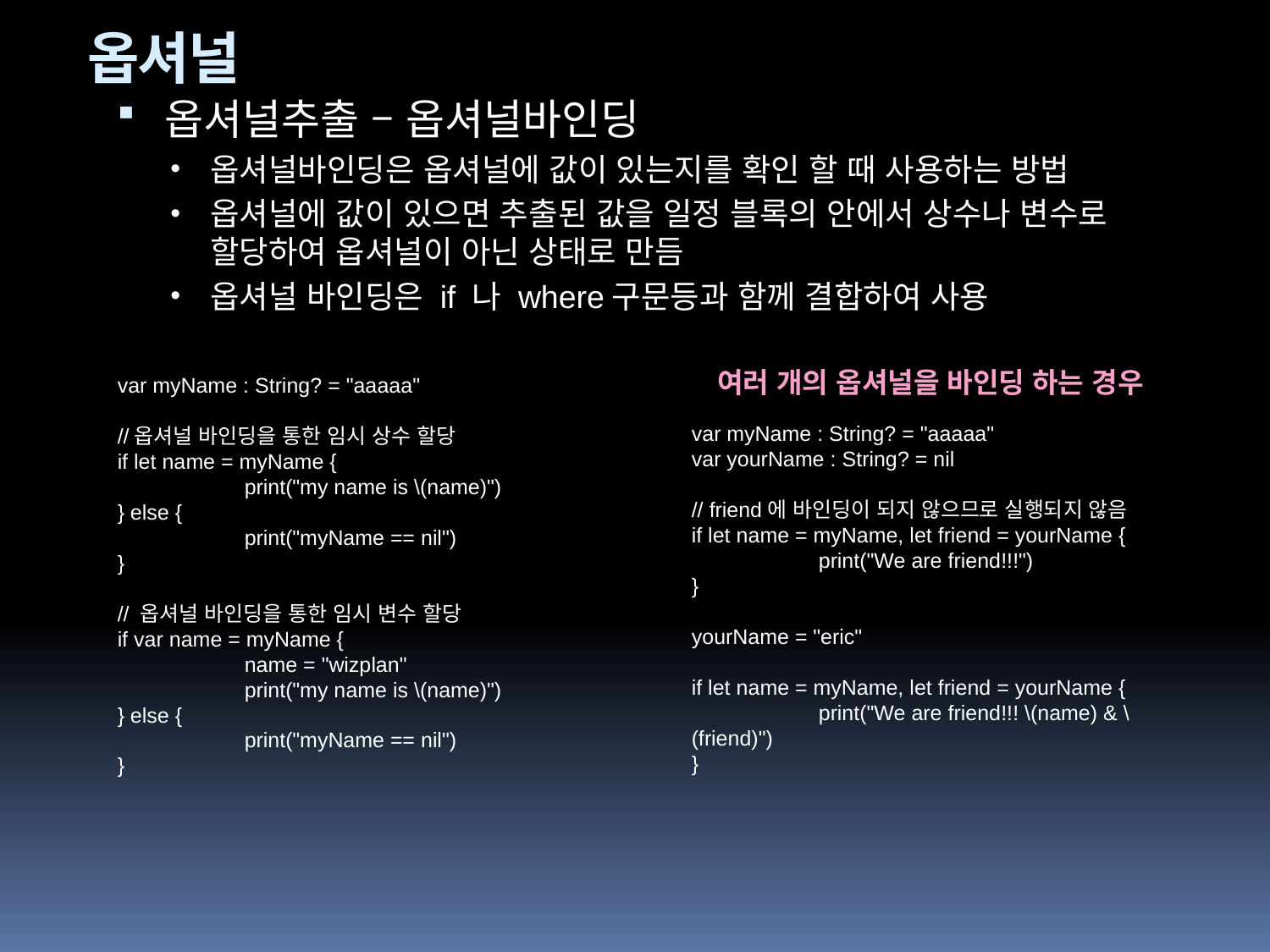

옵셔널
옵셔널추출 – 옵셔널바인딩
옵셔널바인딩은 옵셔널에 값이 있는지를 확인 할 때 사용하는 방법
옵셔널에 값이 있으면 추출된 값을 일정 블록의 안에서 상수나 변수로 할당하여 옵셔널이 아닌 상태로 만듬
옵셔널 바인딩은 if 나 where구문등과 함께 결합하여 사용
여러 개의 옵셔널을 바인딩 하는 경우
var myName : String? = "aaaaa"

//옵셔널 바인딩을 통한 임시 상수 할당
if let name = myName {
	print("my name is \(name)")
} else {
	print("myName == nil")
}

// 옵셔널 바인딩을 통한 임시 변수 할당
if var name = myName {
	name = "wizplan"
	print("my name is \(name)")
} else {
	print("myName == nil")
}
var myName : String? = "aaaaa"
var yourName : String? = nil

// friend에 바인딩이 되지 않으므로 실행되지 않음
if let name = myName, let friend = yourName {
	print("We are friend!!!")
}

yourName = "eric"

if let name = myName, let friend = yourName {
	print("We are friend!!! \(name) & \(friend)")
}